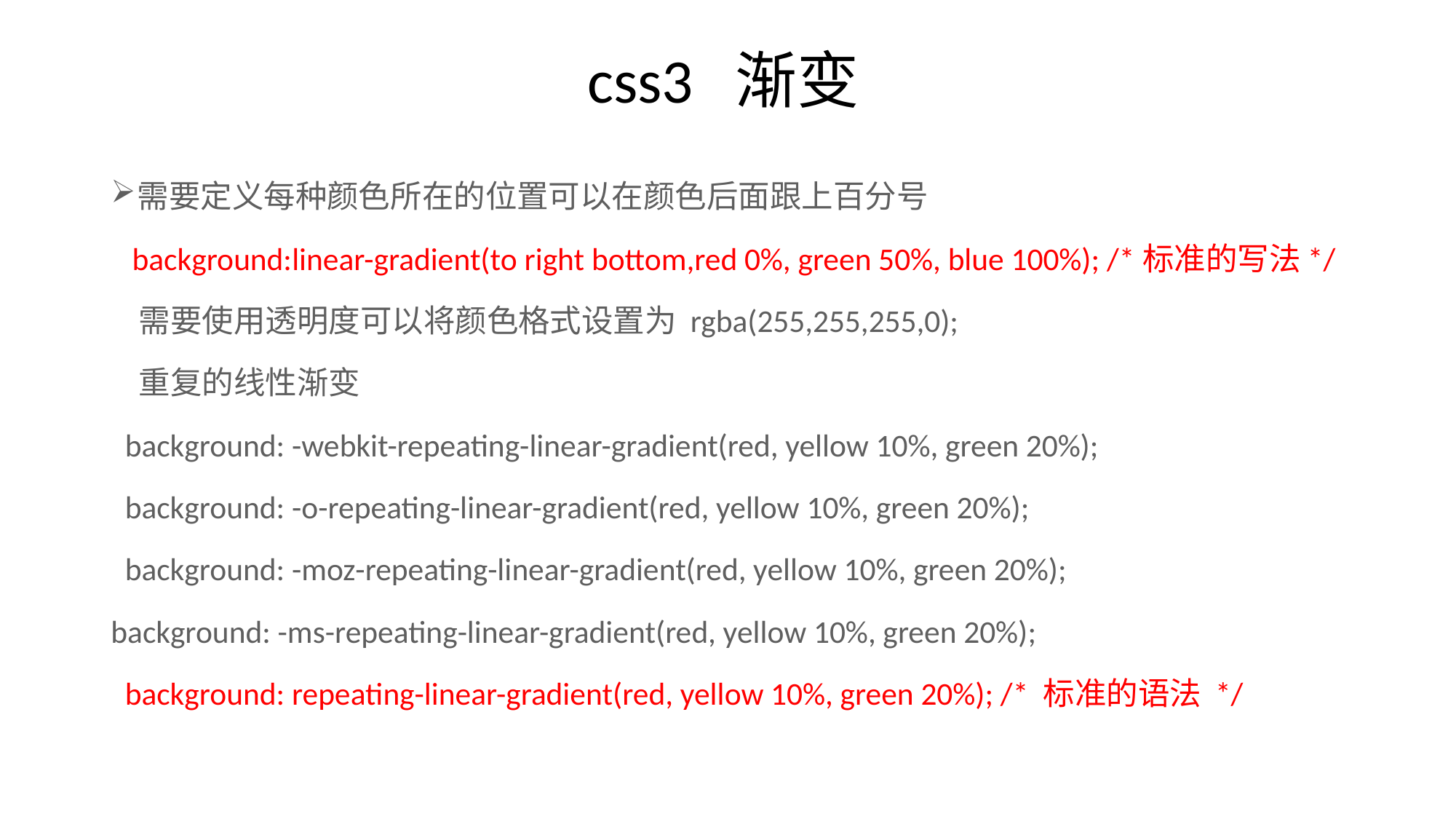

# css3  渐变
需要定义每种颜色所在的位置可以在颜色后面跟上百分号
   background:linear-gradient(to right bottom,red 0%, green 50%, blue 100%); /*标准的写法*/
   需要使用透明度可以将颜色格式设置为 rgba(255,255,255,0);
   重复的线性渐变
  background: -webkit-repeating-linear-gradient(red, yellow 10%, green 20%);
  background: -o-repeating-linear-gradient(red, yellow 10%, green 20%);
  background: -moz-repeating-linear-gradient(red, yellow 10%, green 20%);
background: -ms-repeating-linear-gradient(red, yellow 10%, green 20%);
  background: repeating-linear-gradient(red, yellow 10%, green 20%); /* 标准的语法 */